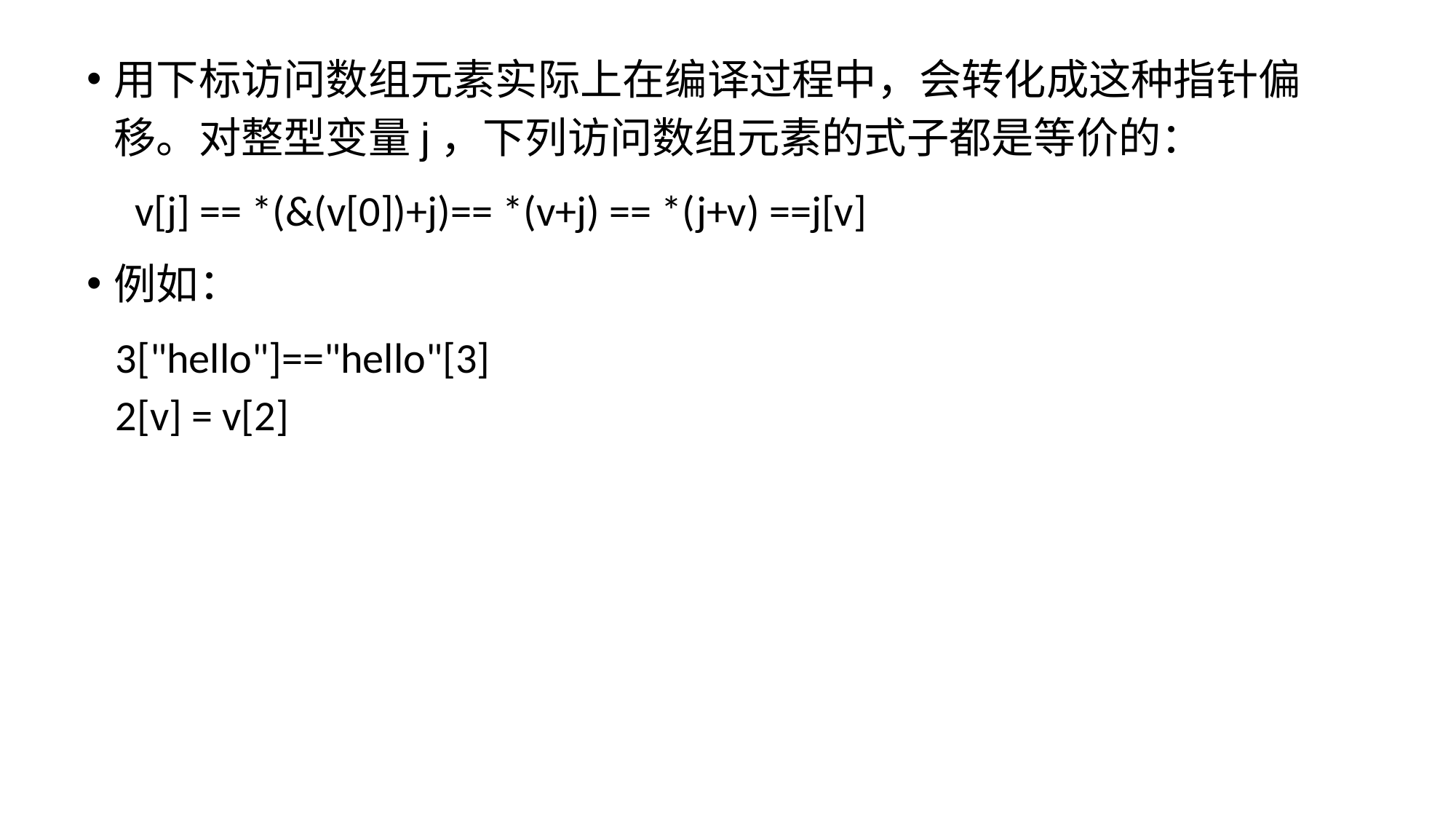

用下标访问数组元素实际上在编译过程中，会转化成这种指针偏移。对整型变量j，下列访问数组元素的式子都是等价的：
     v[j] == *(&(v[0])+j)== *(v+j) == *(j+v) ==j[v]
例如：
   3["hello"]=="hello"[3]
   2[v] = v[2]